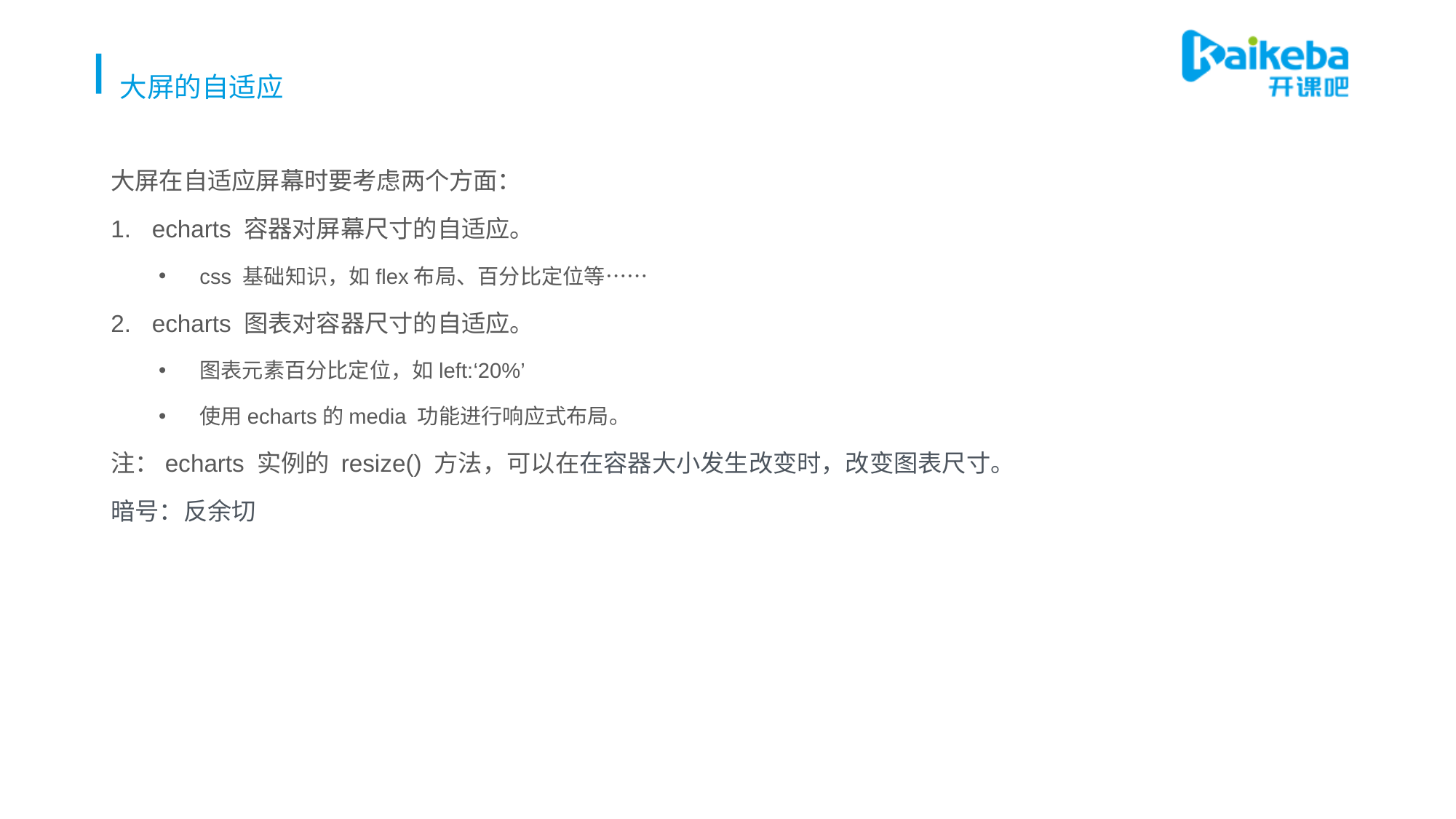

# 大屏的自适应
大屏在自适应屏幕时要考虑两个方面：
echarts 容器对屏幕尺寸的自适应。
css 基础知识，如flex布局、百分比定位等……
echarts 图表对容器尺寸的自适应。
图表元素百分比定位，如left:‘20%’
使用echarts的media 功能进行响应式布局。
注：echarts 实例的 resize() 方法，可以在在容器大小发生改变时，改变图表尺寸。
暗号：反余切